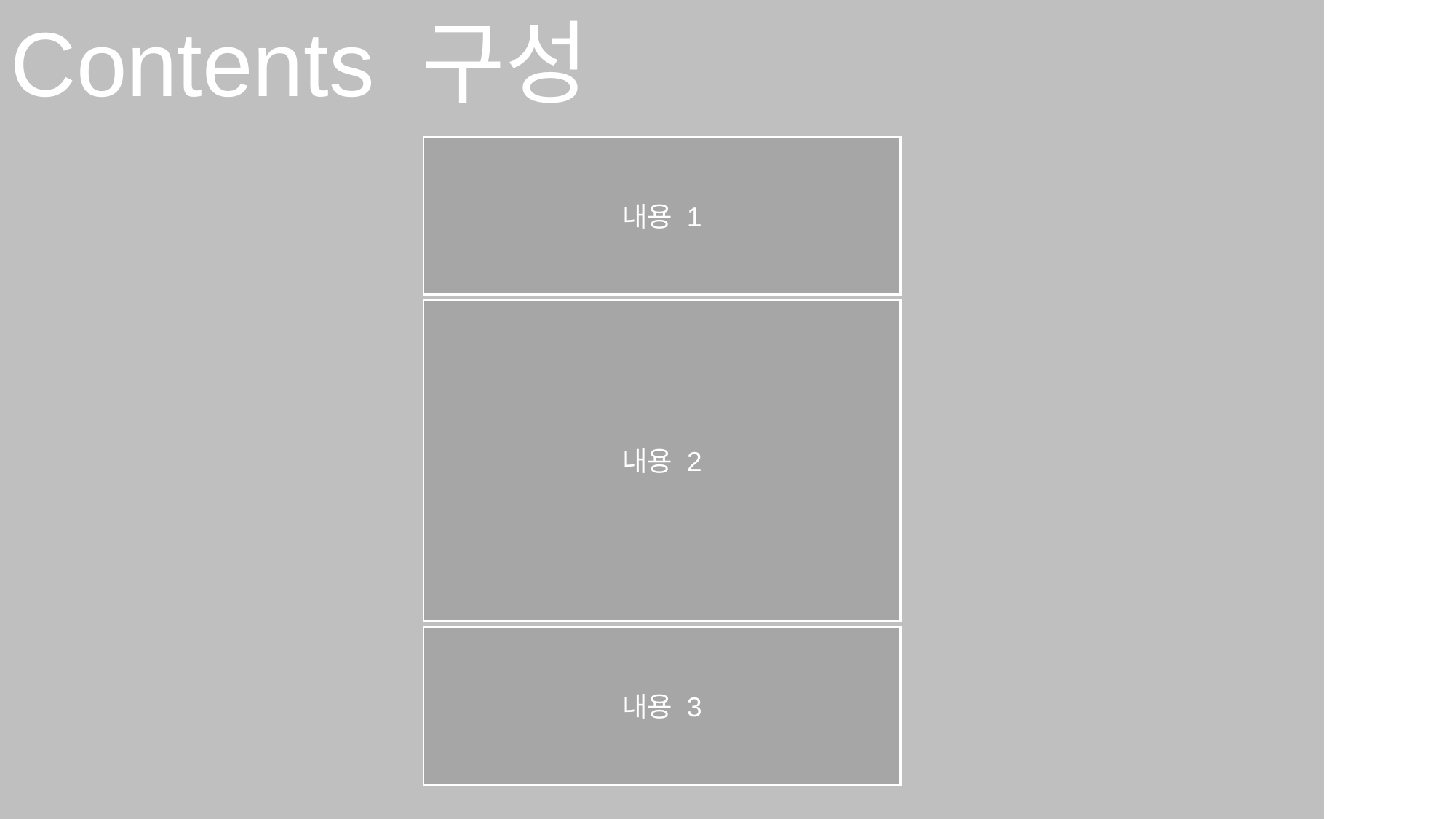

Contents 구성
내용 1
내용 2
내용 3